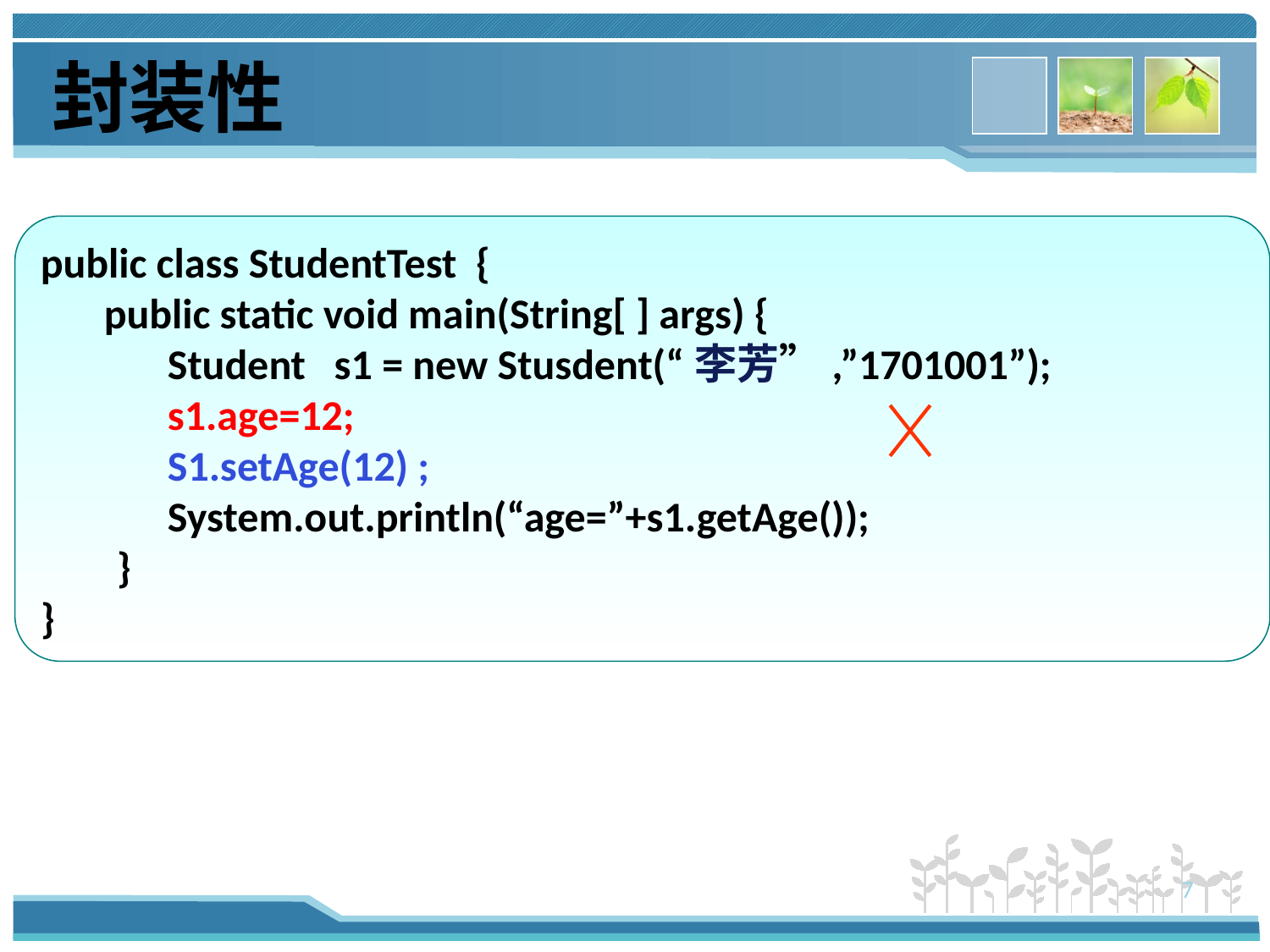

封装性
public class StudentTest  {
public static void main(String[ ] args) {
Student   s1 = new Stusdent(“李芳”,”1701001”);
s1.age=12;
S1.setAge(12) ;
System.out.println(“age=”+s1.getAge());
        }
}

7